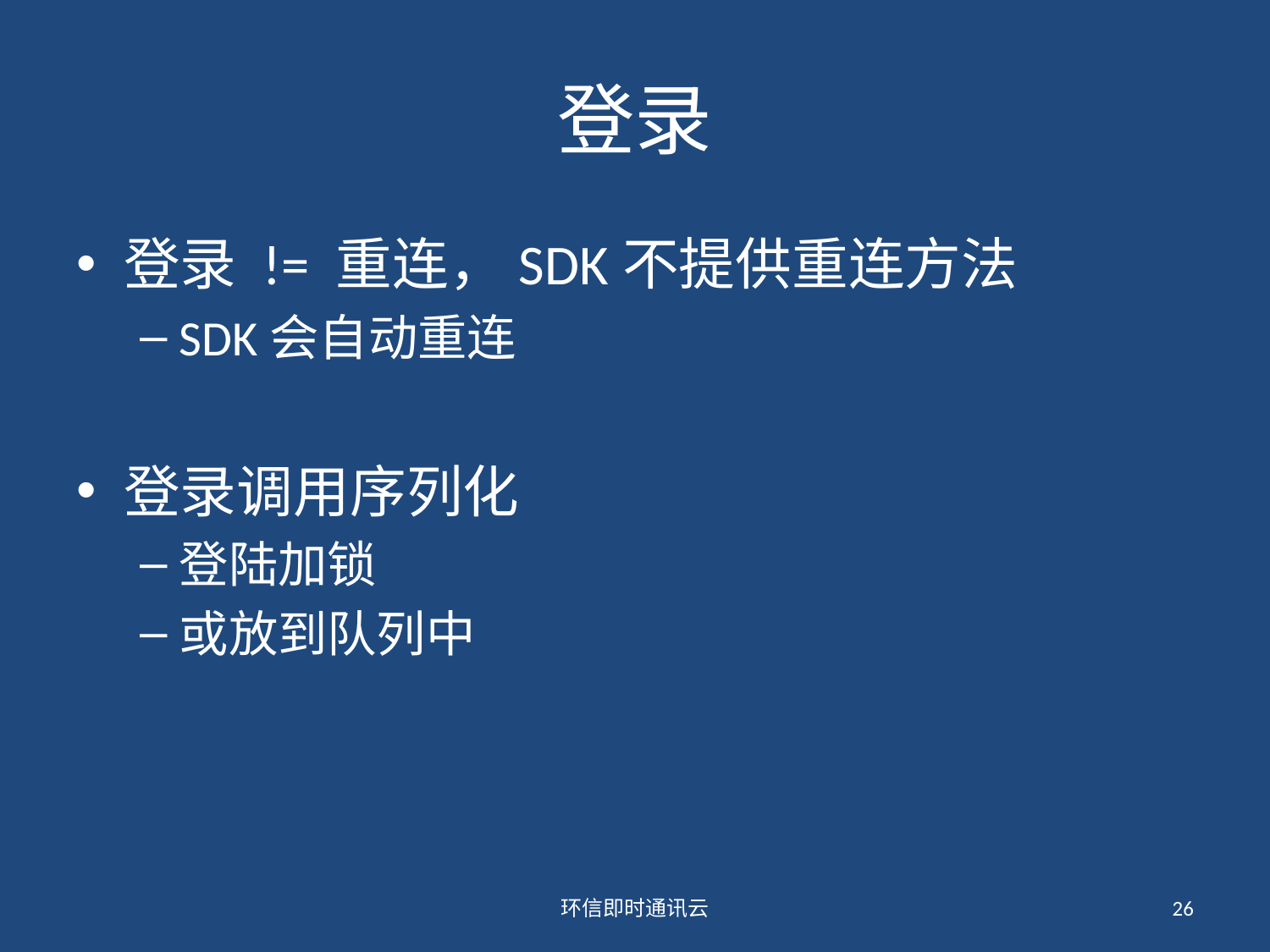

# 登录
登录 != 重连，SDK不提供重连方法
SDK会自动重连

登录调用序列化
登陆加锁
或放到队列中
环信即时通讯云
26